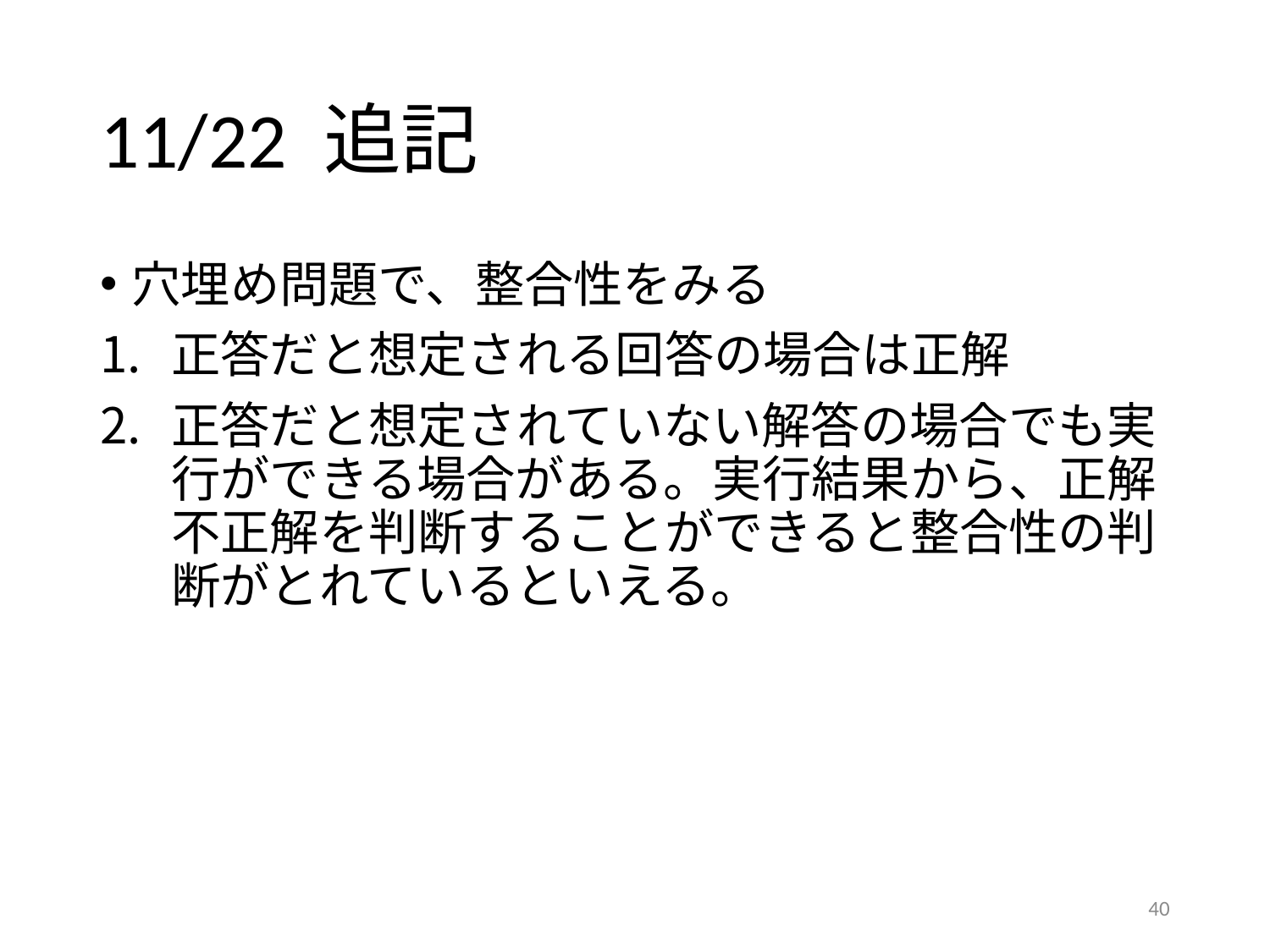

# 11/22 追記
穴埋め問題で、整合性をみる
正答だと想定される回答の場合は正解
正答だと想定されていない解答の場合でも実行ができる場合がある。実行結果から、正解不正解を判断することができると整合性の判断がとれているといえる。
40